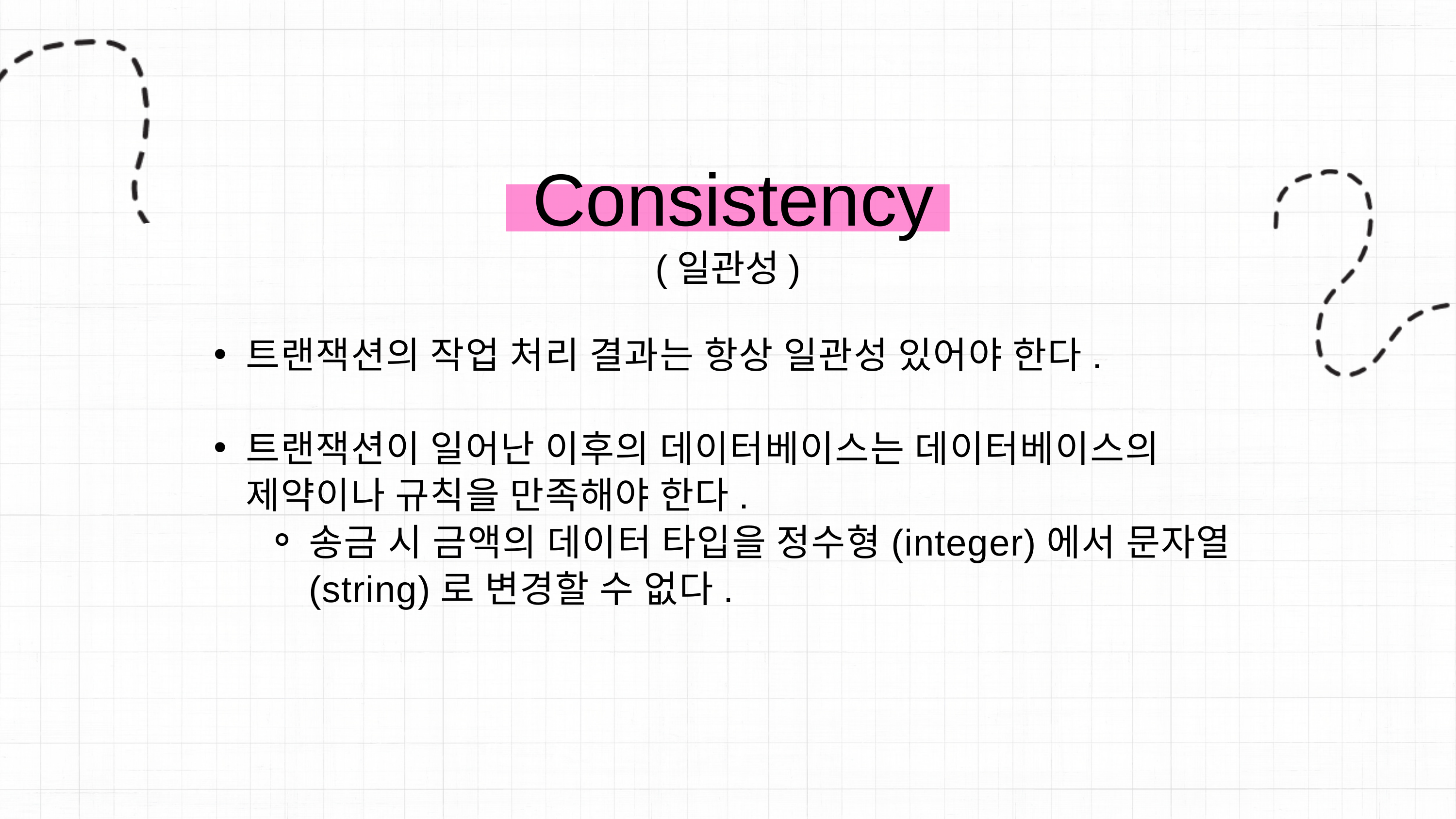

Consistency

(일관성)
트랜잭션의 작업 처리 결과는 항상 일관성 있어야 한다.

트랜잭션이 일어난 이후의 데이터베이스는 데이터베이스의 제약이나 규칙을 만족해야 한다.
송금 시 금액의 데이터 타입을 정수형(integer)에서 문자열(string)로 변경할 수 없다.